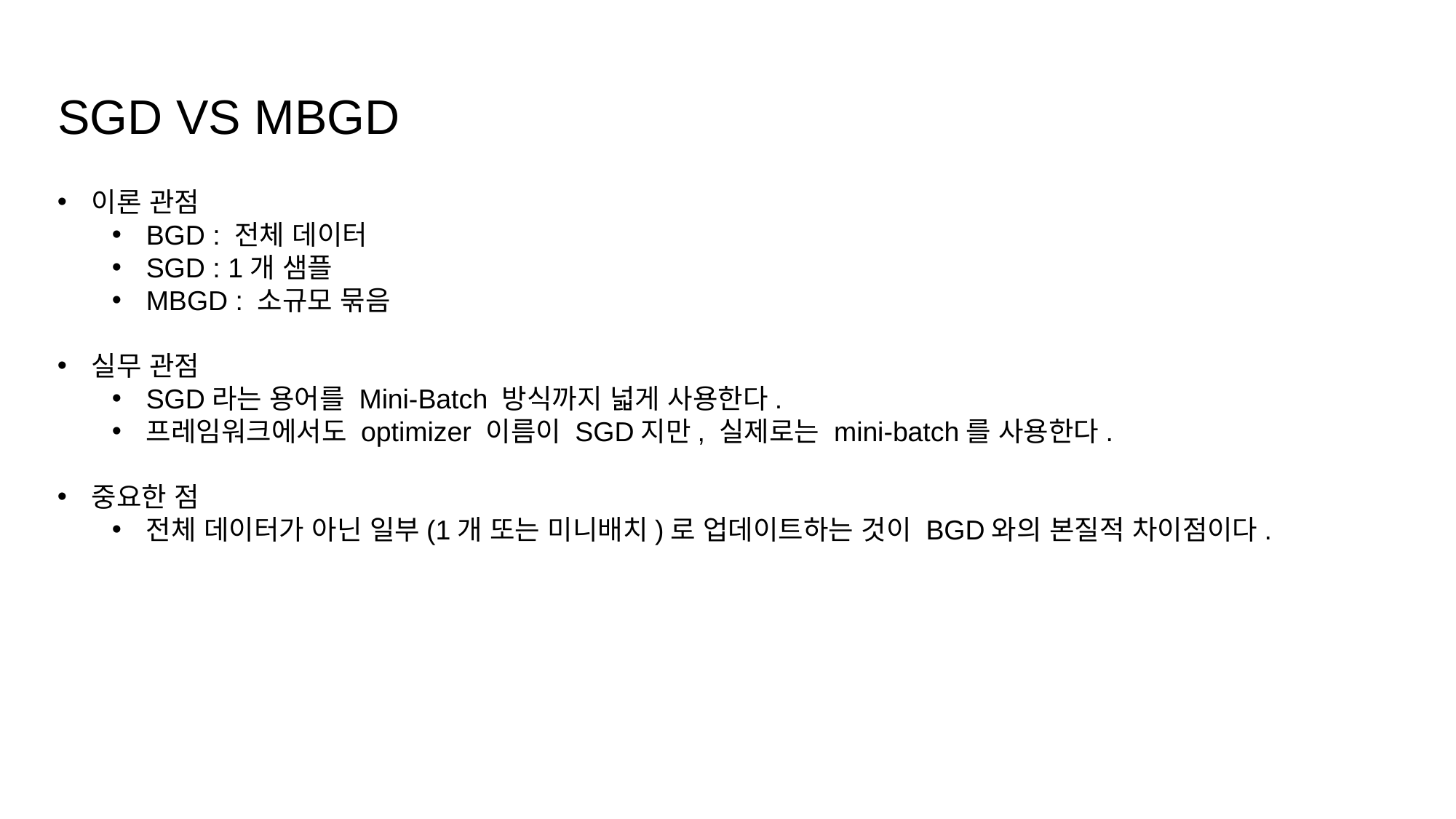

# SGD VS MBGD
이론 관점
BGD : 전체 데이터
SGD : 1개 샘플
MBGD : 소규모 묶음

실무 관점
SGD라는 용어를 Mini-Batch 방식까지 넓게 사용한다.
프레임워크에서도 optimizer 이름이 SGD지만, 실제로는 mini-batch를 사용한다.

중요한 점
전체 데이터가 아닌 일부(1개 또는 미니배치)로 업데이트하는 것이 BGD와의 본질적 차이점이다.